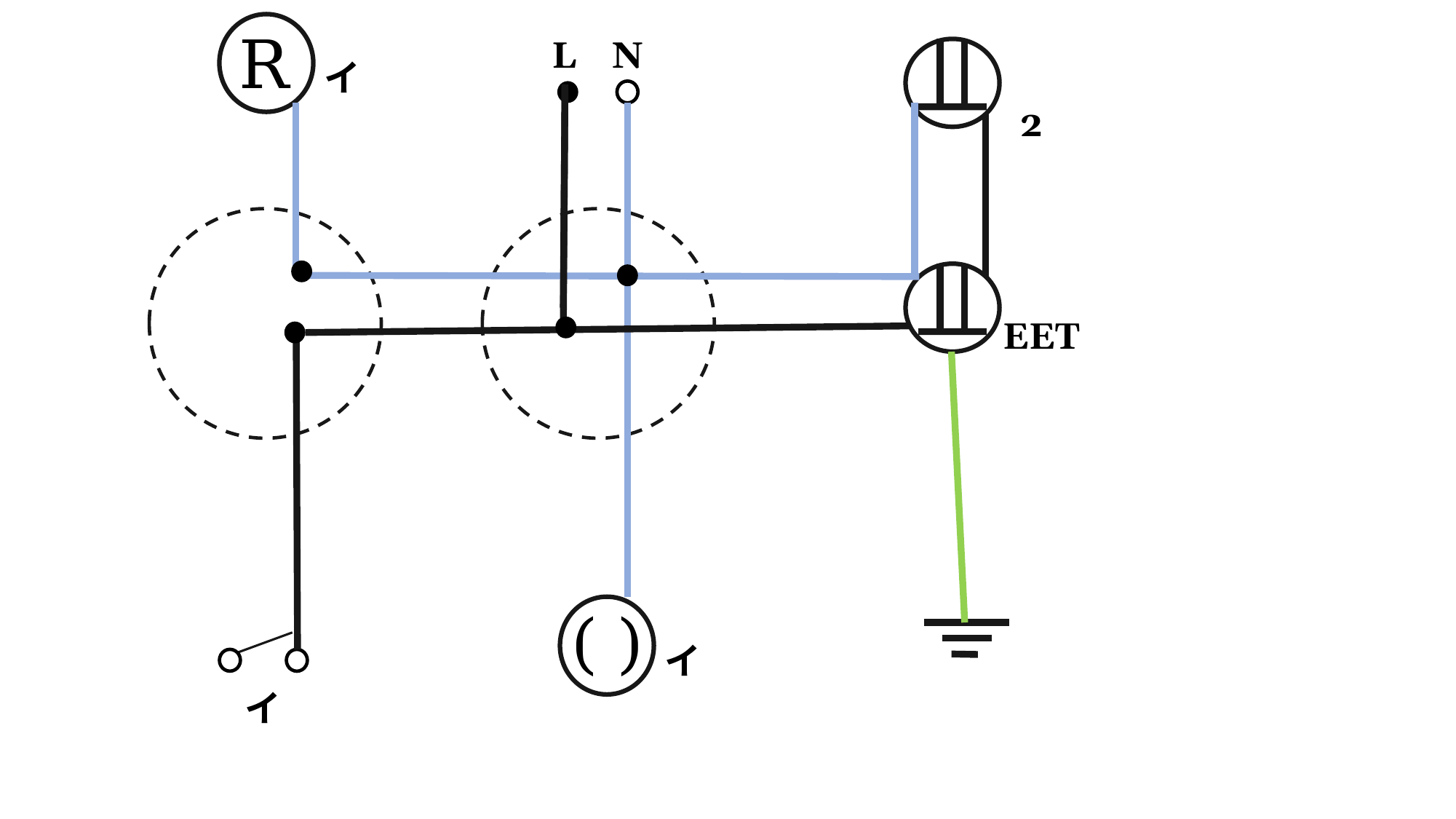

R
L
N

イ

2

EET

( )

イ

イ